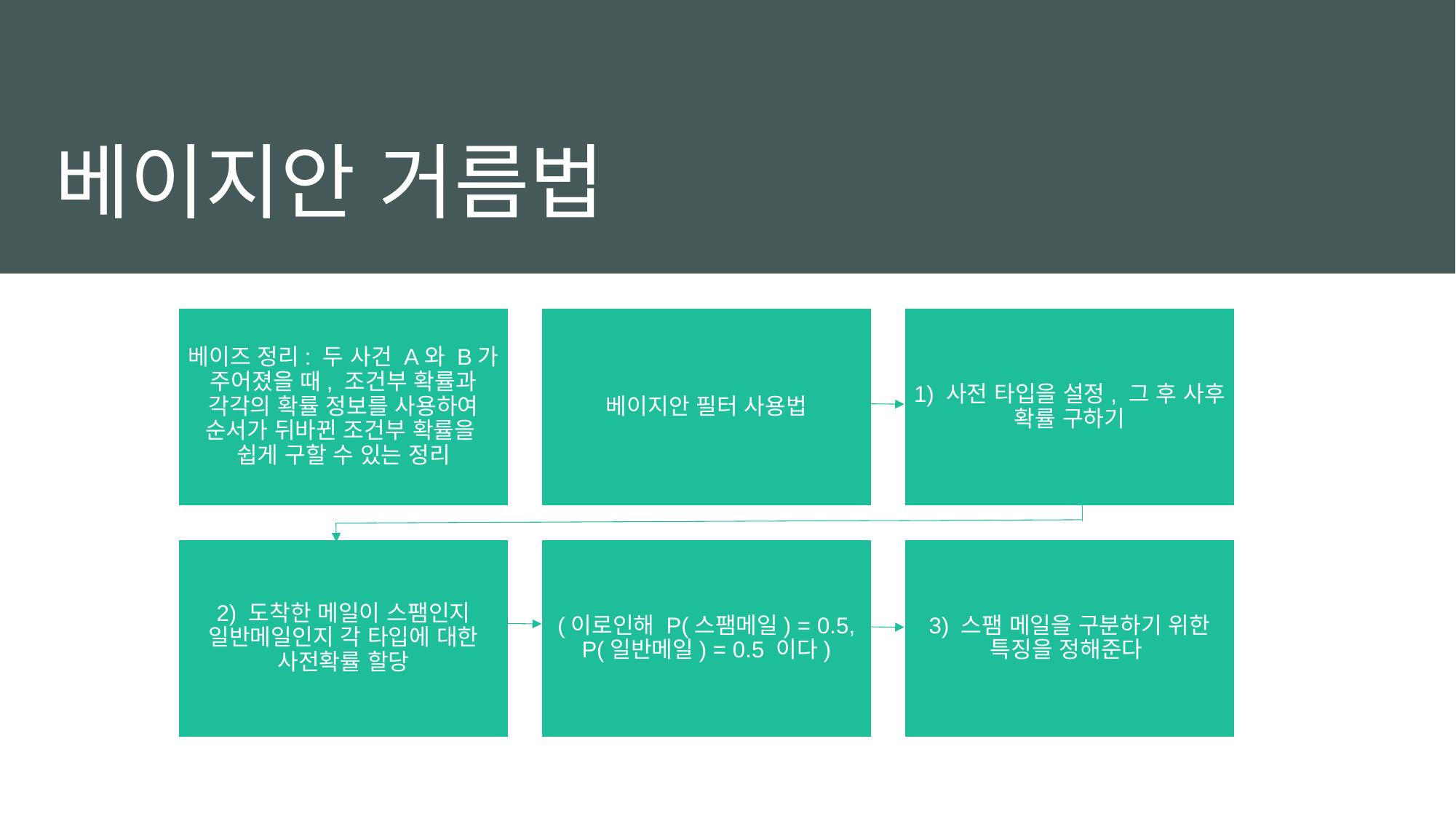

# 베이지안 거름법
베이즈 정리: 두 사건 A와 B가 주어졌을 때, 조건부 확률과 각각의 확률 정보를 사용하여 순서가 뒤바뀐 조건부 확률을 쉽게 구할 수 있는 정리
베이지안 필터 사용법
1) 사전 타입을 설정, 그 후 사후 확률 구하기
2) 도착한 메일이 스팸인지 일반메일인지 각 타입에 대한 사전확률 할당
(이로인해 P(스팸메일) = 0.5, P(일반메일) = 0.5 이다)
3) 스팸 메일을 구분하기 위한 특징을 정해준다